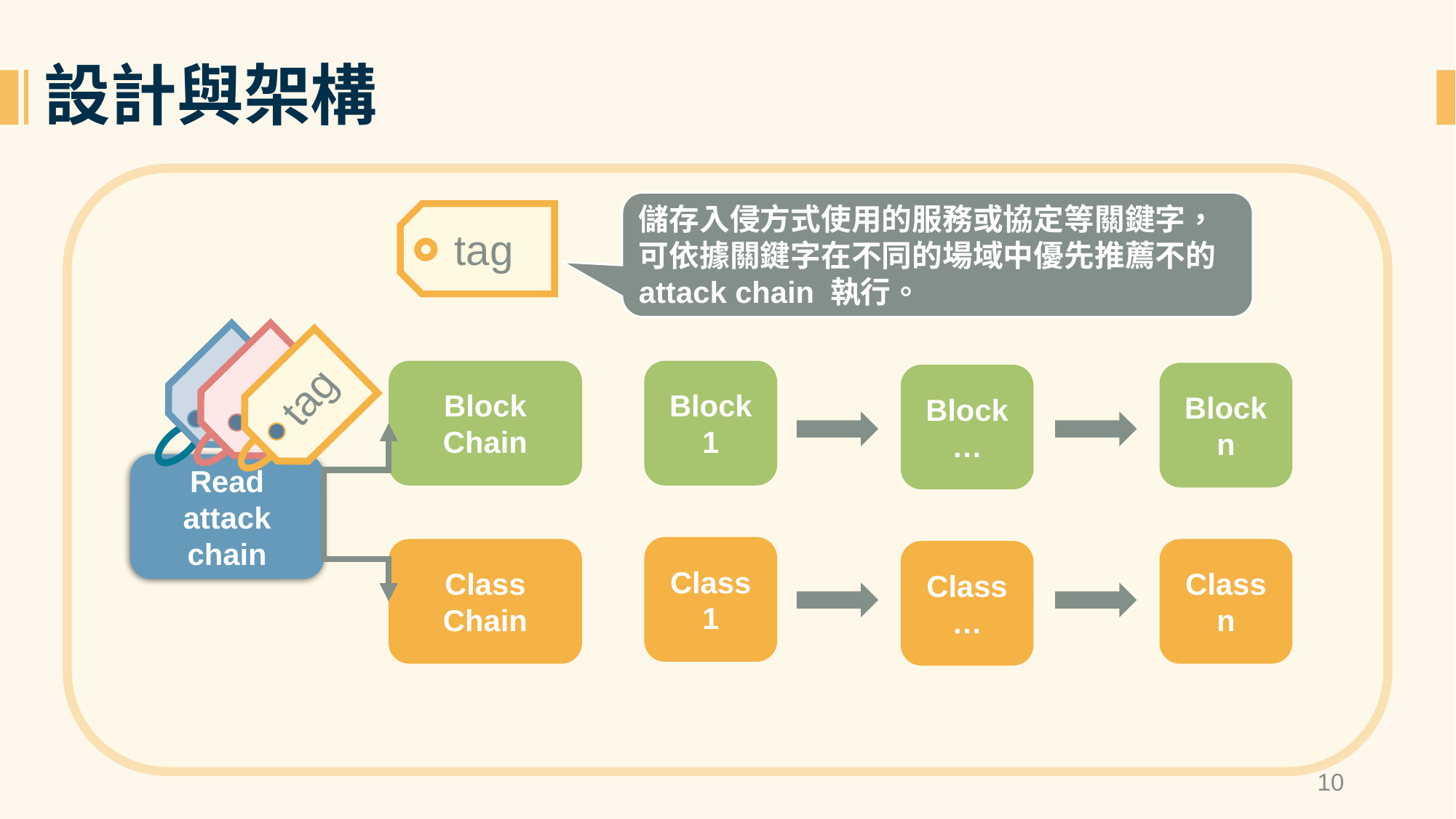

設計與架構

儲存入侵方式使用的服務或協定等關鍵字，可依據關鍵字在不同的場域中優先推薦不的 attack chain 執行。
tag

Block Chain
Block 1
tag
tag
Block n
Block…

Read
attack chain
Class 1
Class Chain
Class n
Class…

10